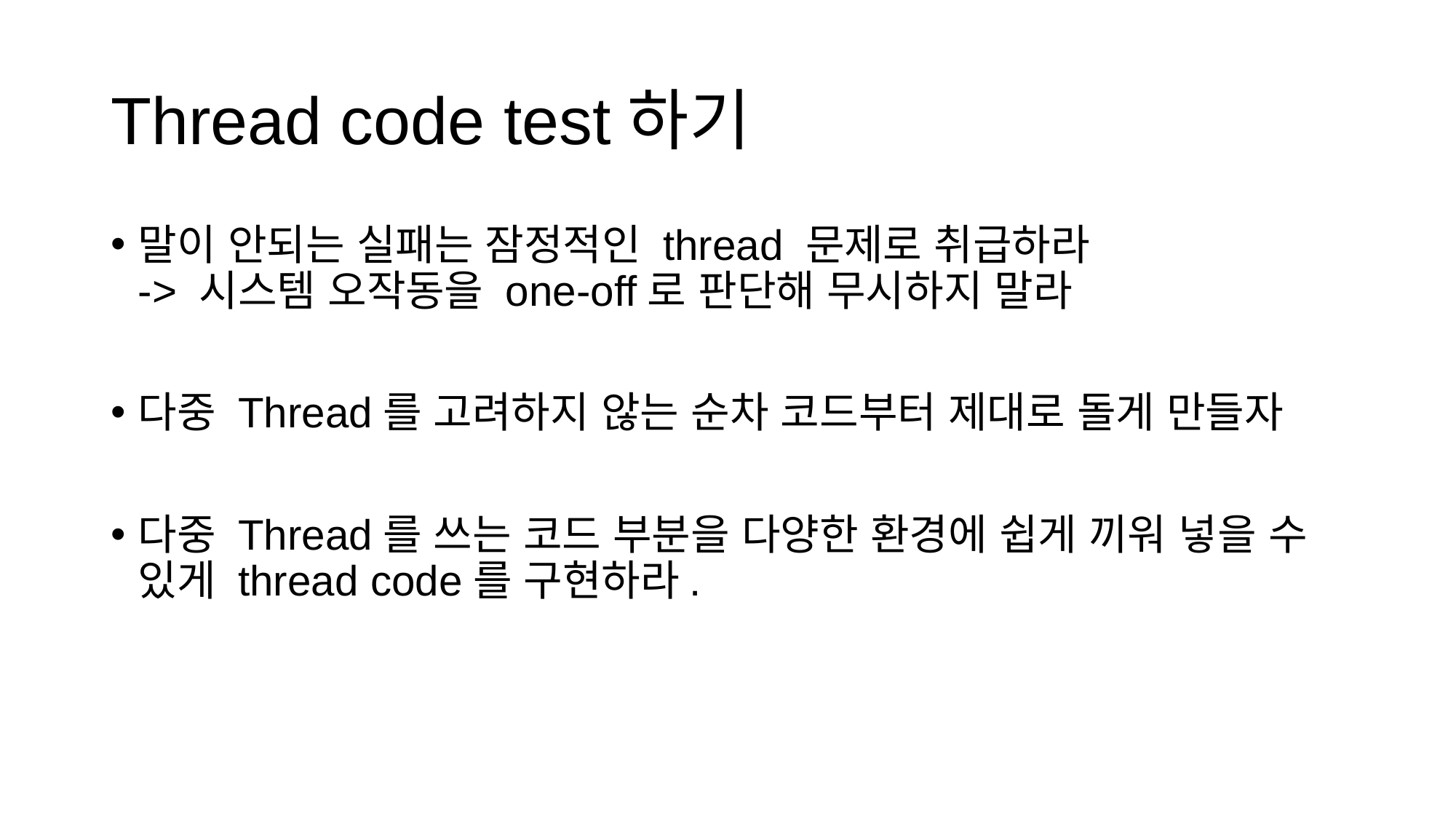

# Thread code test하기
말이 안되는 실패는 잠정적인 thread 문제로 취급하라
-> 시스템 오작동을 one-off로 판단해 무시하지 말라

다중 Thread를 고려하지 않는 순차 코드부터 제대로 돌게 만들자

다중 Thread를 쓰는 코드 부분을 다양한 환경에 쉽게 끼워 넣을 수 있게 thread code를 구현하라.